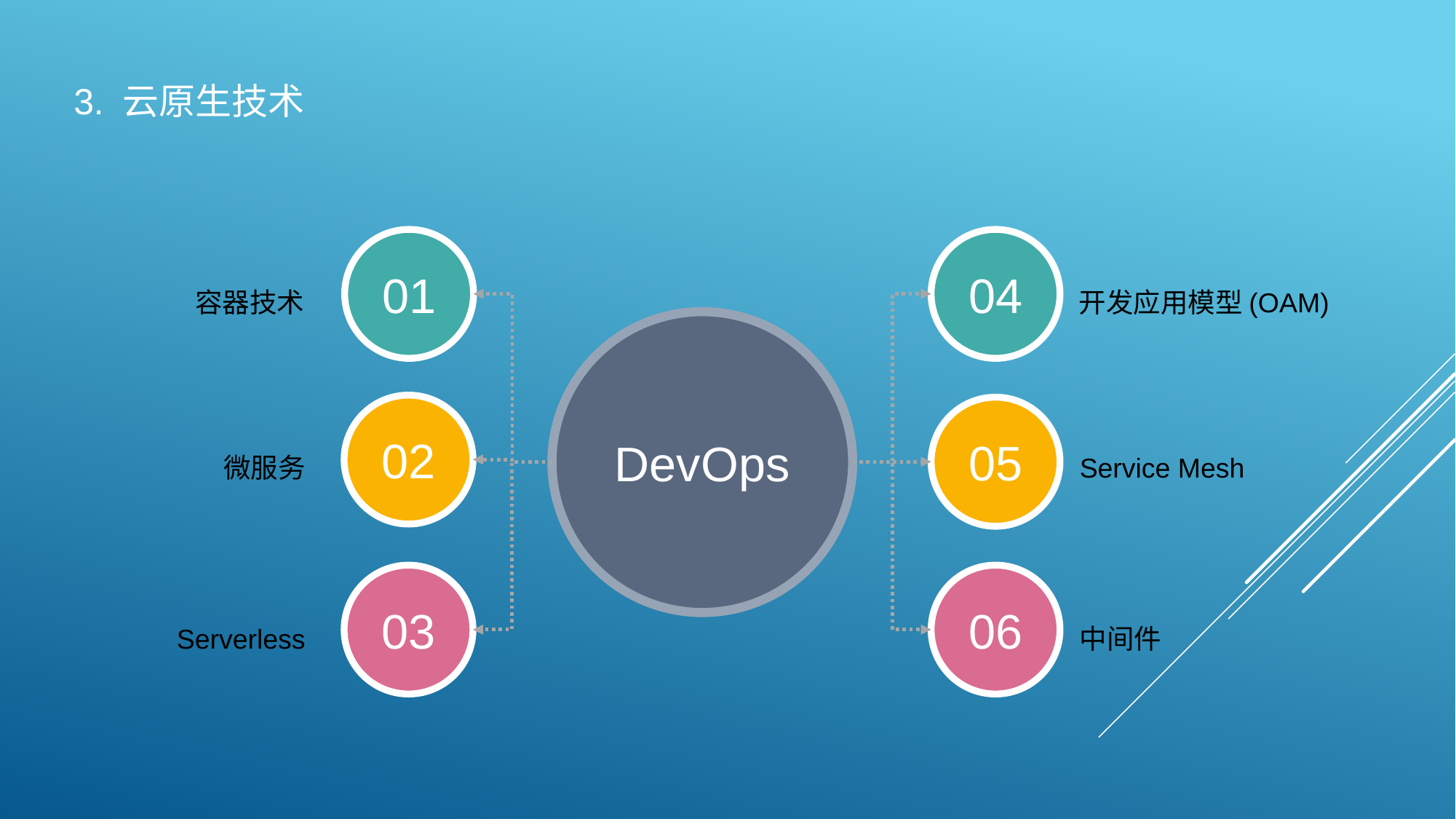

3. 云原生技术
01
04
容器技术
开发应用模型(OAM)
DevOps
02
05
微服务
Service Mesh
03
06
Serverless
中间件